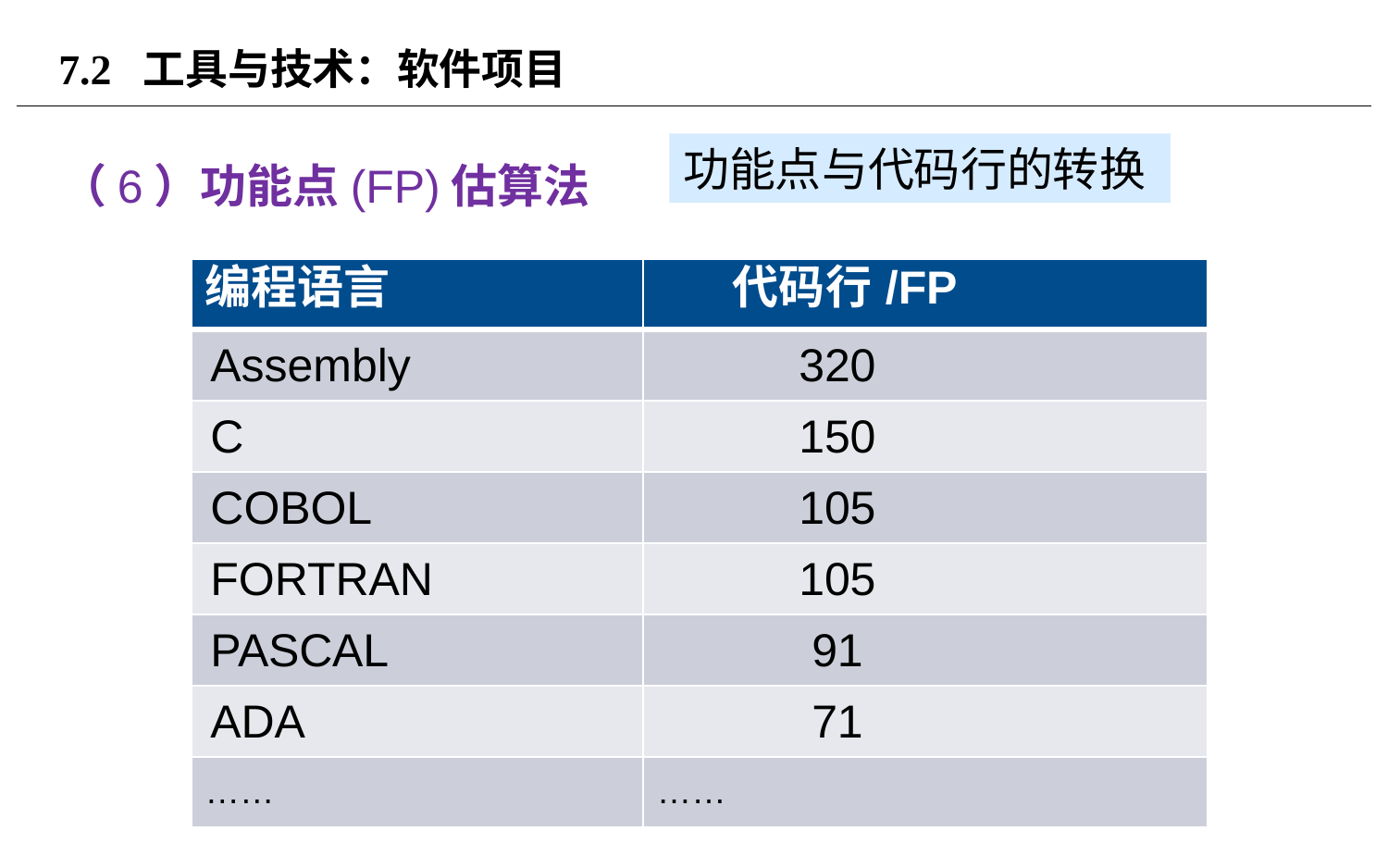

# 7.2  工具与技术：软件项目
（6）功能点(FP)估算法

功能点与代码行的转换
| 编程语言 | 代码行/FP |
| --- | --- |
| Assembly | 320 |
| C | 150 |
| COBOL | 105 |
| FORTRAN | 105 |
| PASCAL | 91 |
| ADA | 71 |
| …… | …… |